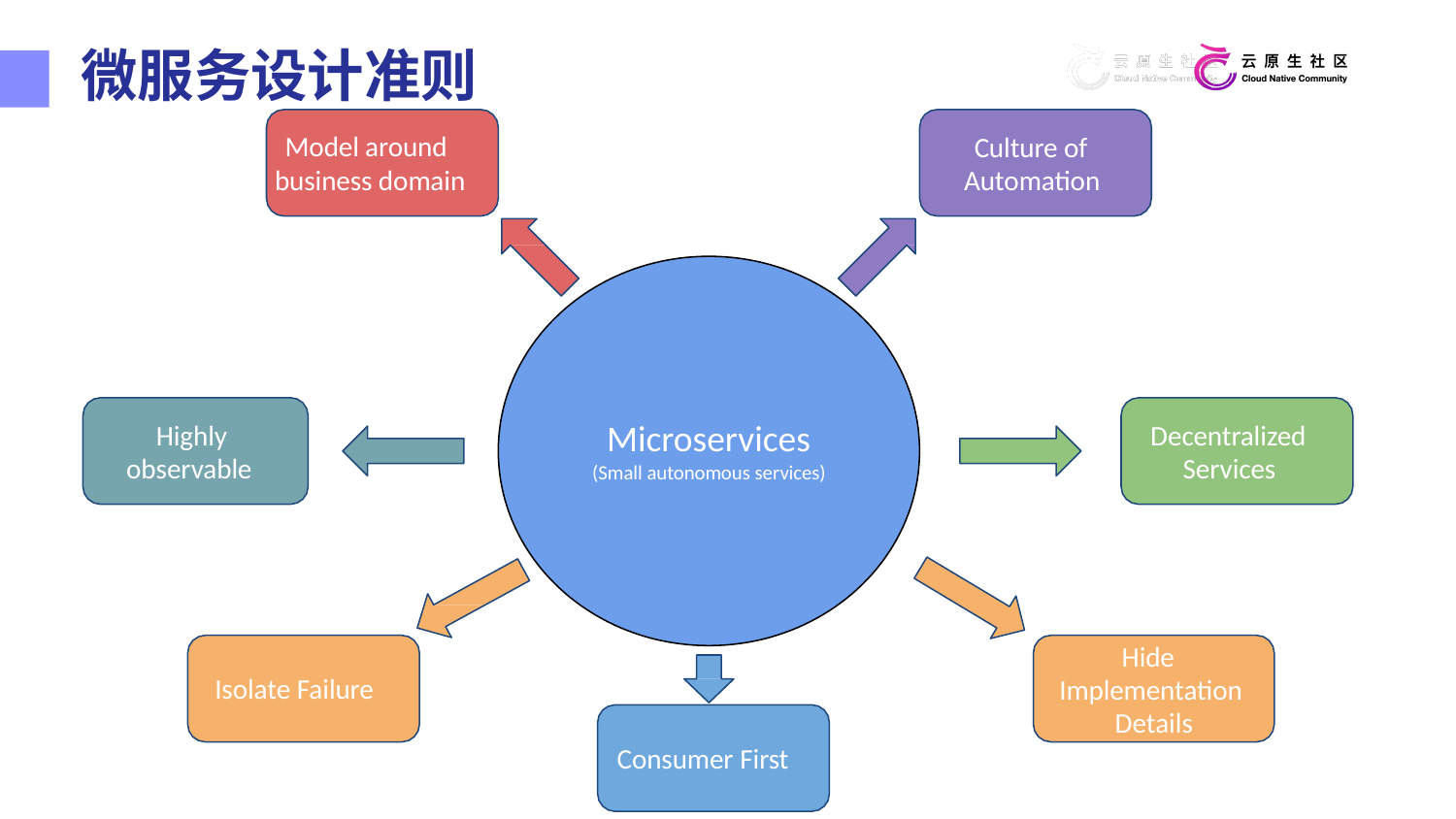

微服务设计准则

Model around business domain
Culture of  Automation

Microservices
(Small autonomous services)
Highly  observable
Decentralized  Services

Hide   Implementation  Details

Isolate Failure

Consumer First